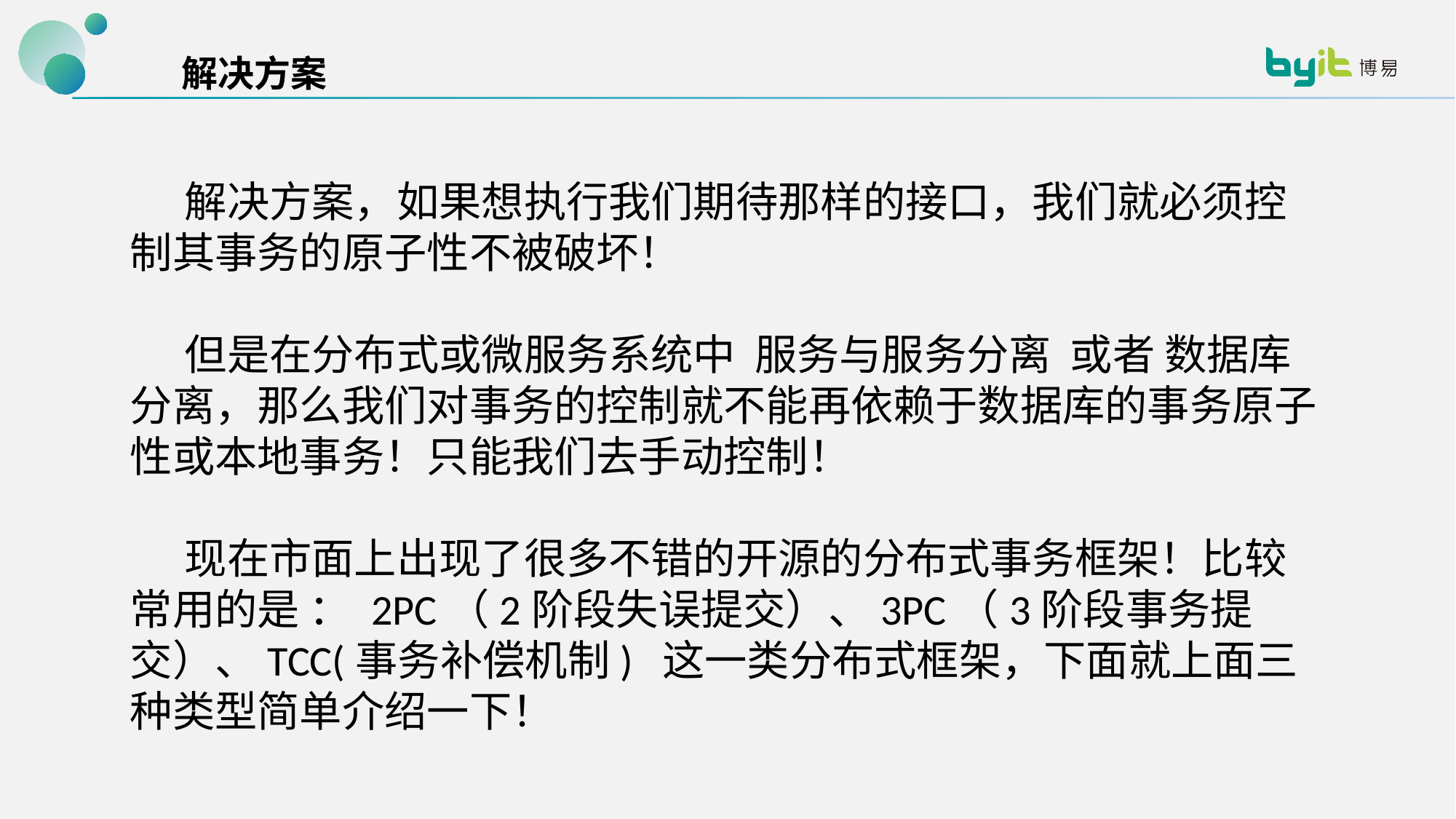

解决方案
解决方案，如果想执行我们期待那样的接口，我们就必须控制其事务的原子性不被破坏！

但是在分布式或微服务系统中  服务与服务分离  或者 数据库分离，那么我们对事务的控制就不能再依赖于数据库的事务原子性或本地事务！只能我们去手动控制！

现在市面上出现了很多不错的开源的分布式事务框架！比较常用的是 ： 2PC（2阶段失误提交）、3PC（3阶段事务提交）、TCC(事务补偿机制)  这一类分布式框架，下面就上面三种类型简单介绍一下！